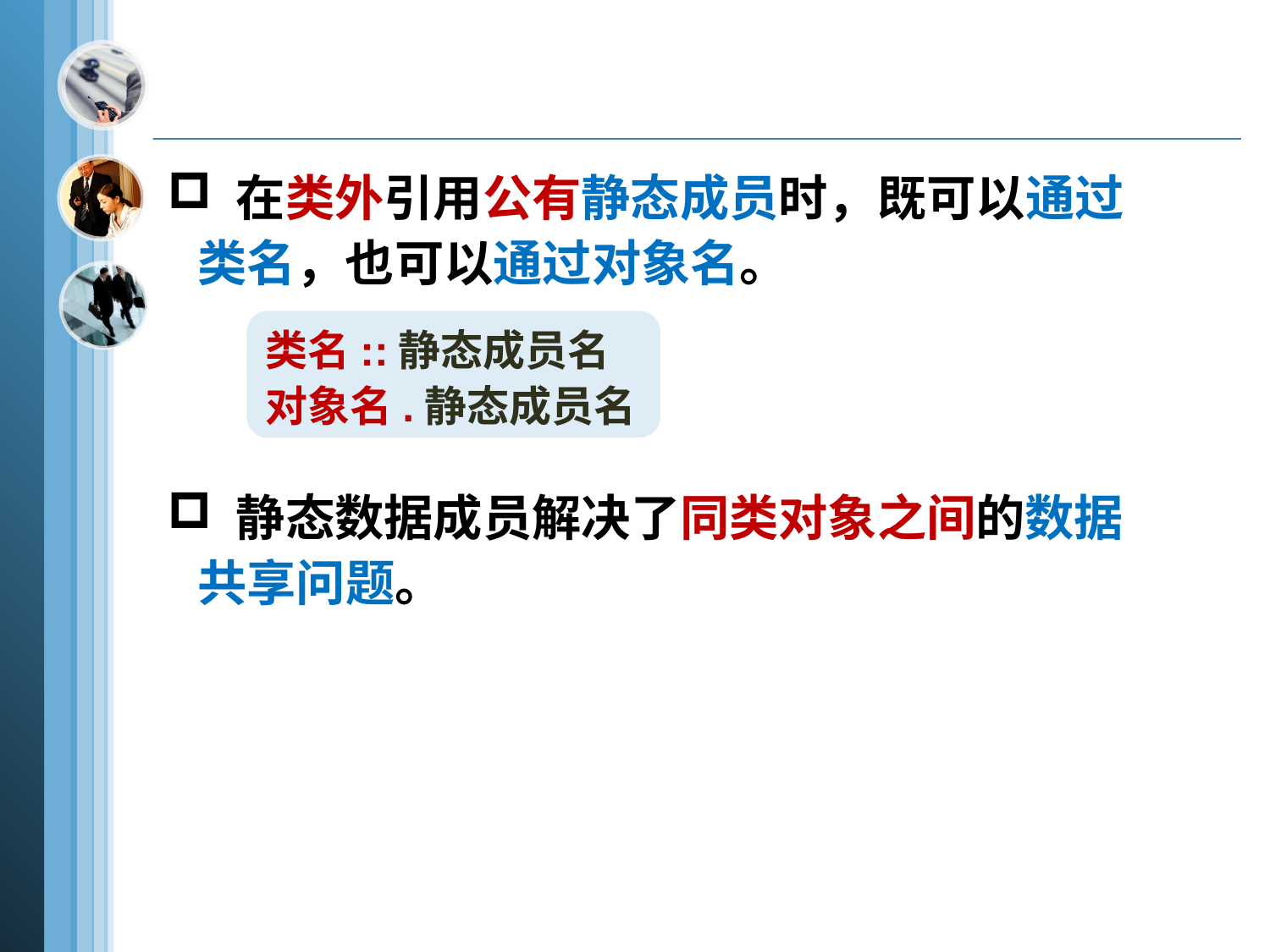

在类外引用公有静态成员时，既可以通过类名，也可以通过对象名。
类名::静态成员名
对象名.静态成员名
 静态数据成员解决了同类对象之间的数据共享问题。